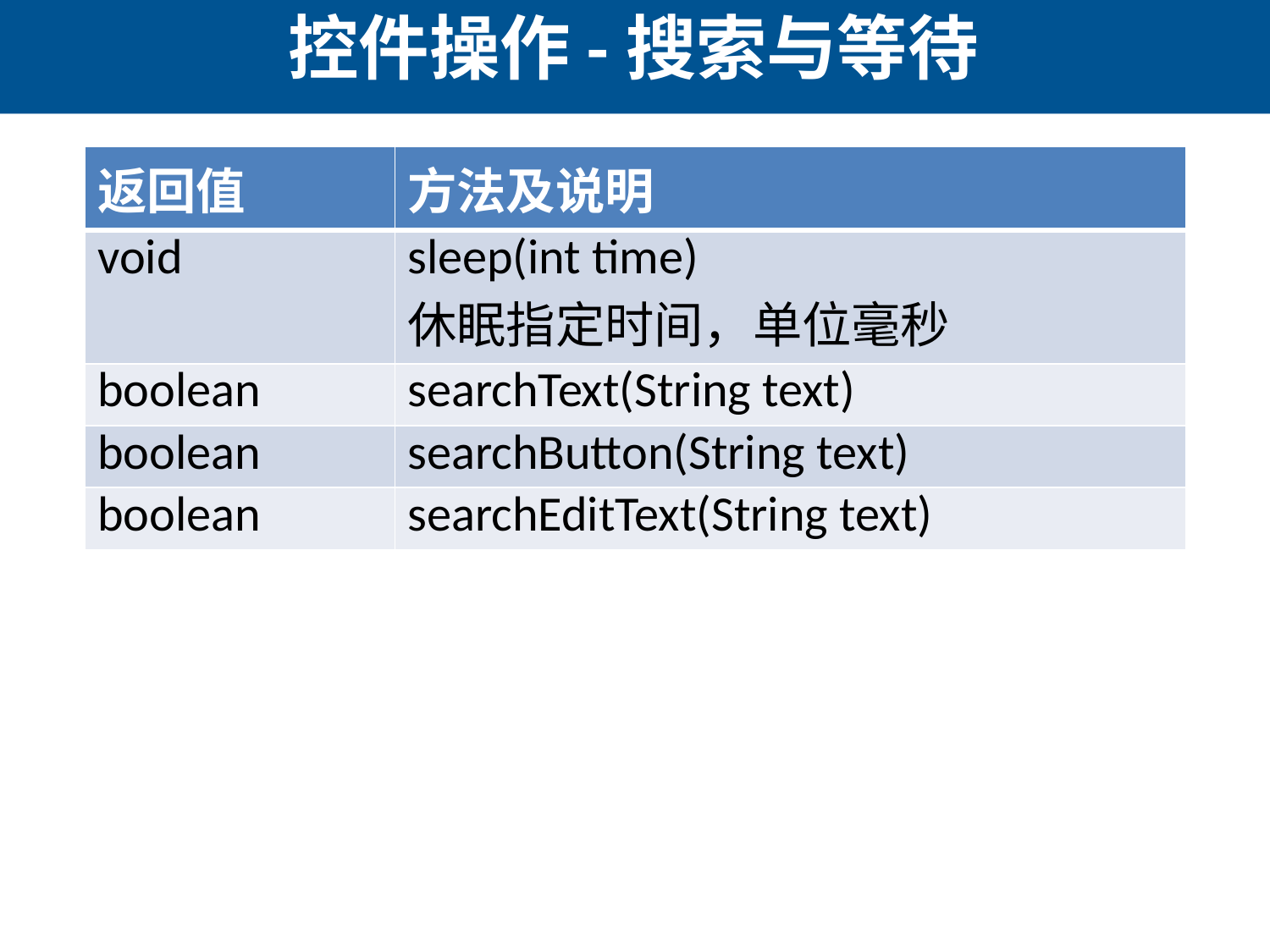

# 控件操作-搜索与等待
| 返回值 | 方法及说明 |
| --- | --- |
| void | sleep(int time) 休眠指定时间，单位毫秒 |
| boolean | searchText(String text) |
| boolean | searchButton(String text) |
| boolean | searchEditText(String text) |